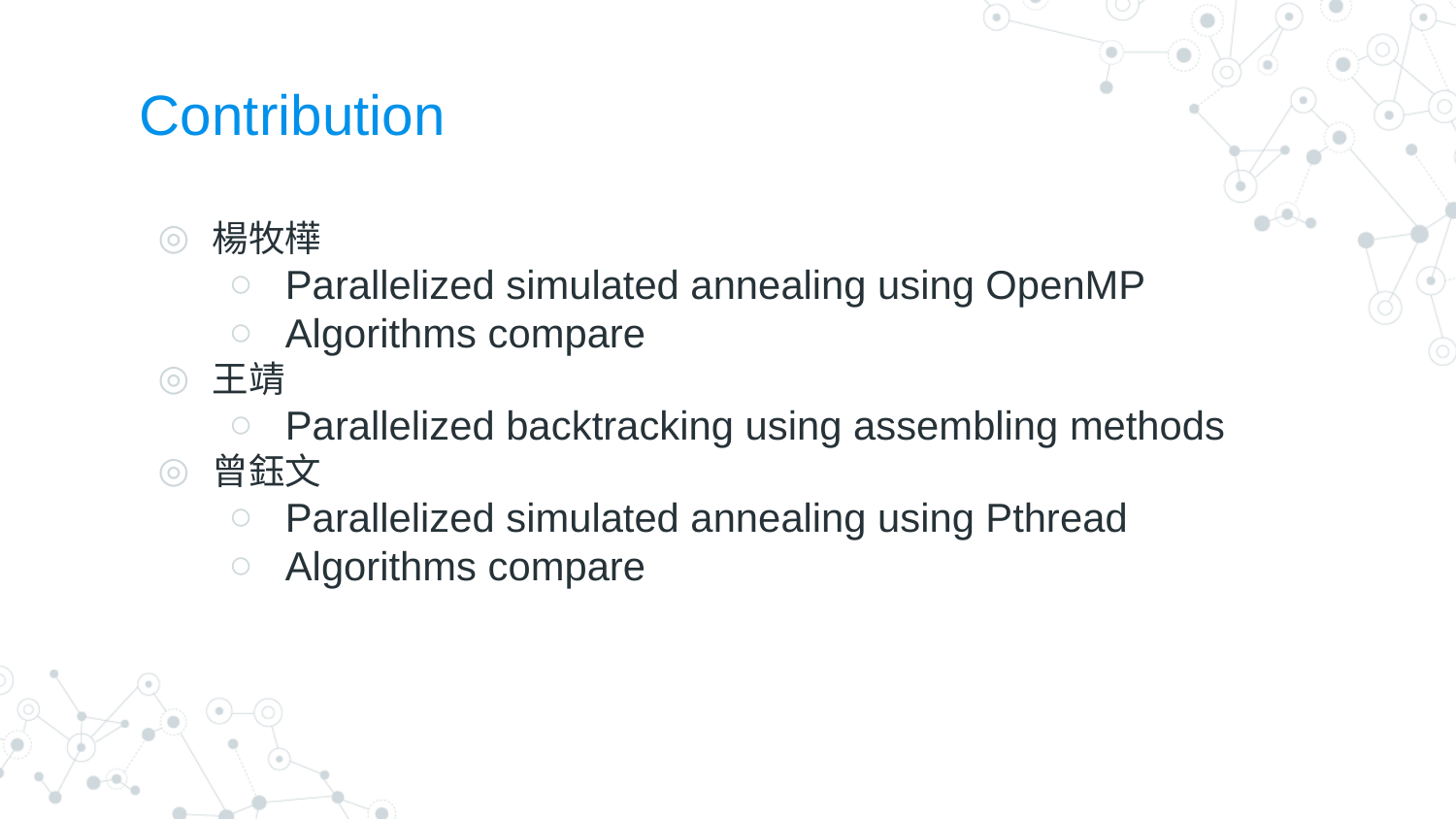

# Contribution
楊牧樺
Parallelized simulated annealing using OpenMP
Algorithms compare
王靖
Parallelized backtracking using assembling methods
曾鈺文
Parallelized simulated annealing using Pthread
Algorithms compare